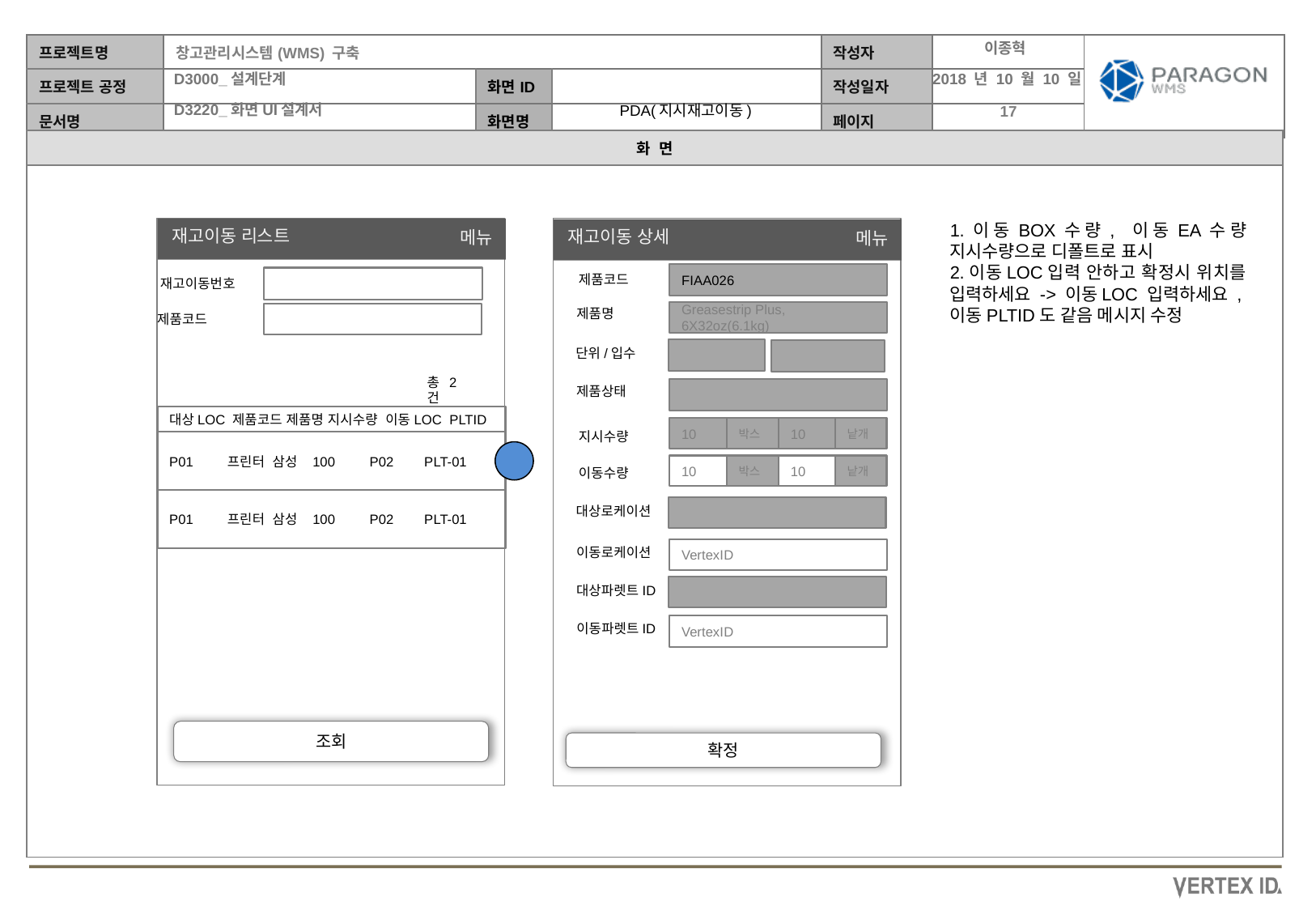

이종혁
2018 년 10 월 10 일
PDA(지시재고이동)
1.이동BOX수량, 이동EA수량 지시수량으로 디폴트로 표시
2.이동LOC입력 안하고 확정시 위치를 입력하세요 -> 이동LOC 입력하세요 ,
이동PLTID도 같음 메시지 수정

재고이동 리스트

재고이동 상세
메뉴
메뉴
FIAA026
제품코드

재고이동번호
제품명
Greasestrip Plus, 6X32oz(6.1kg)

제품코드
단위/입수

총2건
제품상태

대상LOC 제품코드 제품명 지시수량  이동LOC  PLTID
박스
10
10
낱개
지시수량
P01        프린터  삼성   100         P02        PLT-01

박스
10
10
낱개
이동수량
P01        프린터  삼성   100         P02        PLT-01
대상로케이션

이동로케이션
VertexID
대상파렛트ID

이동파렛트ID
VertexID
조회
확정